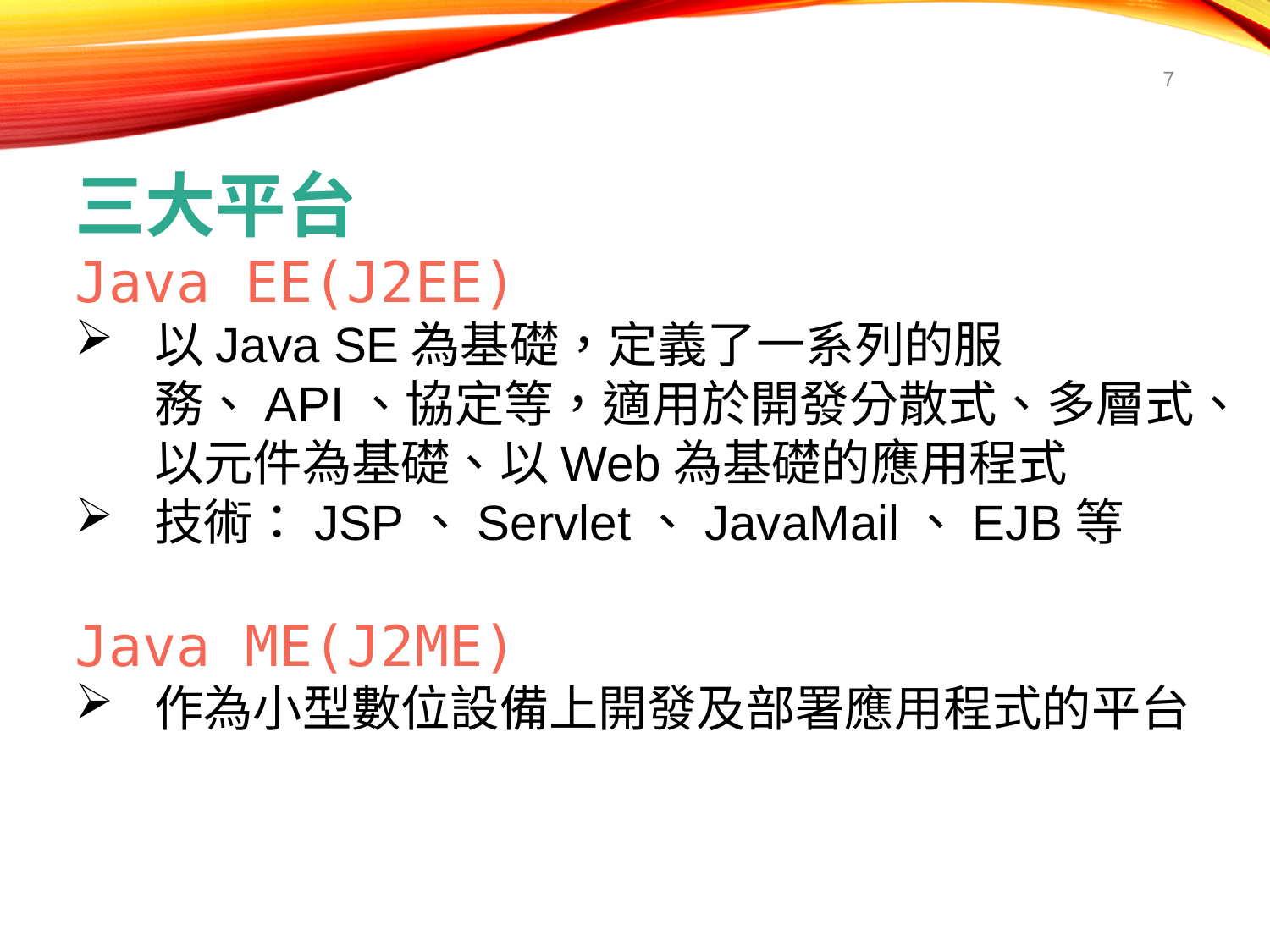

7
三大平台
Java EE(J2EE)
以Java SE為基礎，定義了一系列的服務、API、協定等，適用於開發分散式、多層式、以元件為基礎、以Web為基礎的應用程式
技術：JSP、Servlet、JavaMail、EJB等

Java ME(J2ME)
作為小型數位設備上開發及部署應用程式的平台